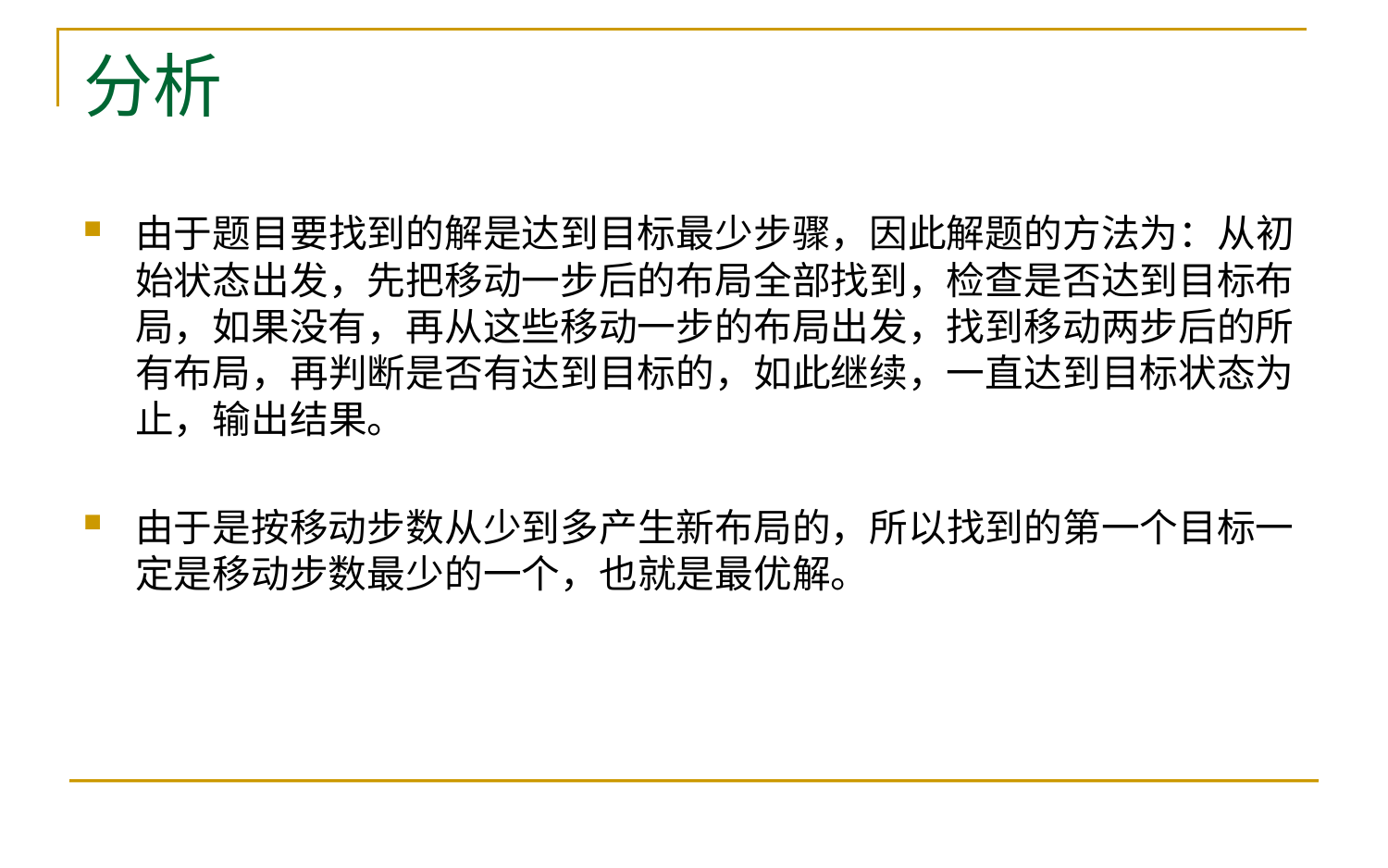

# 分析
由于题目要找到的解是达到目标最少步骤，因此解题的方法为：从初始状态出发，先把移动一步后的布局全部找到，检查是否达到目标布局，如果没有，再从这些移动一步的布局出发，找到移动两步后的所有布局，再判断是否有达到目标的，如此继续，一直达到目标状态为止，输出结果。

由于是按移动步数从少到多产生新布局的，所以找到的第一个目标一定是移动步数最少的一个，也就是最优解。